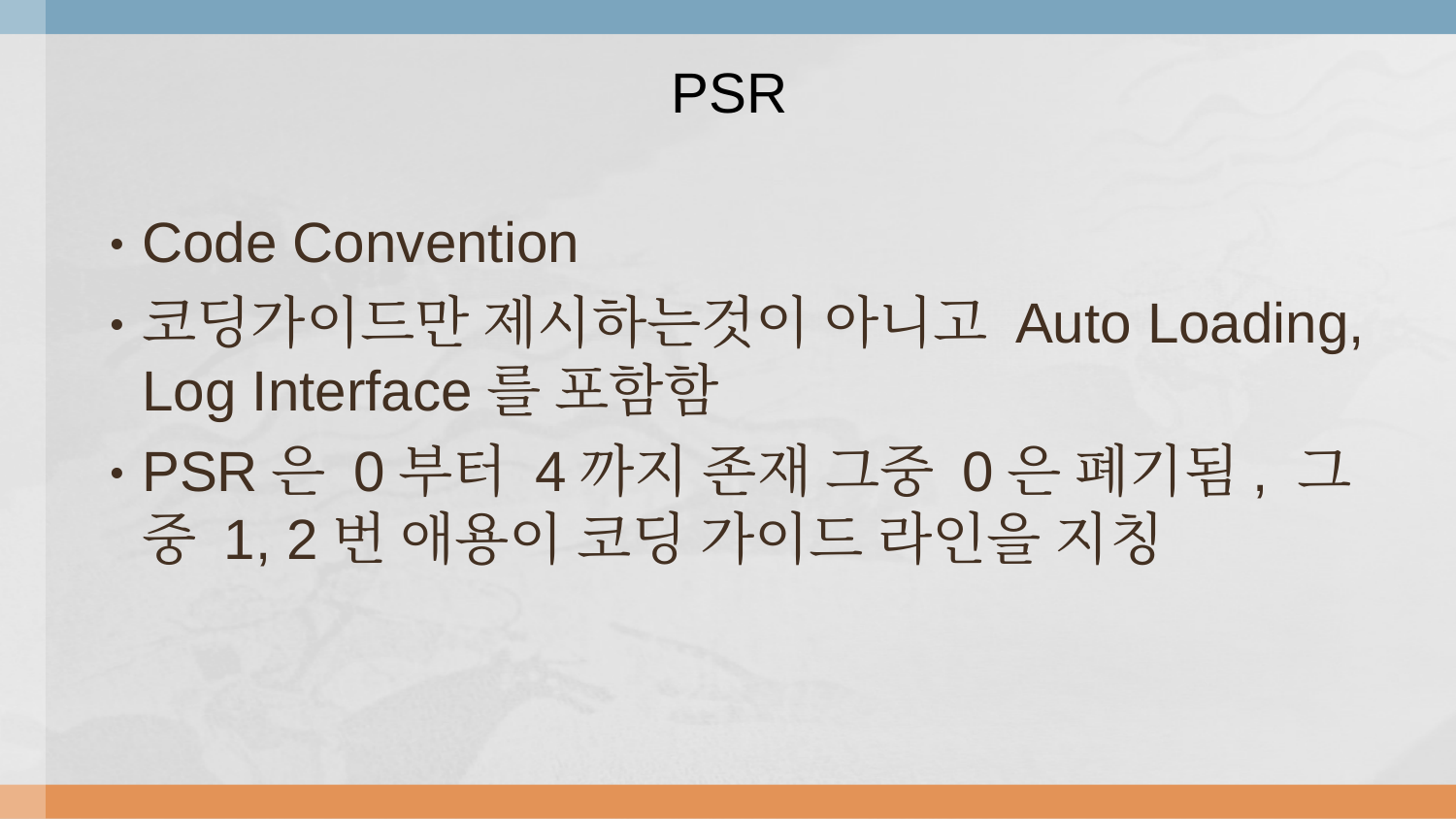

# PSR
Code Convention
코딩가이드만 제시하는것이 아니고 Auto Loading, Log Interface를 포함함
PSR은 0부터 4까지 존재 그중 0은 폐기됨, 그 중 1, 2번 애용이 코딩 가이드 라인을 지칭